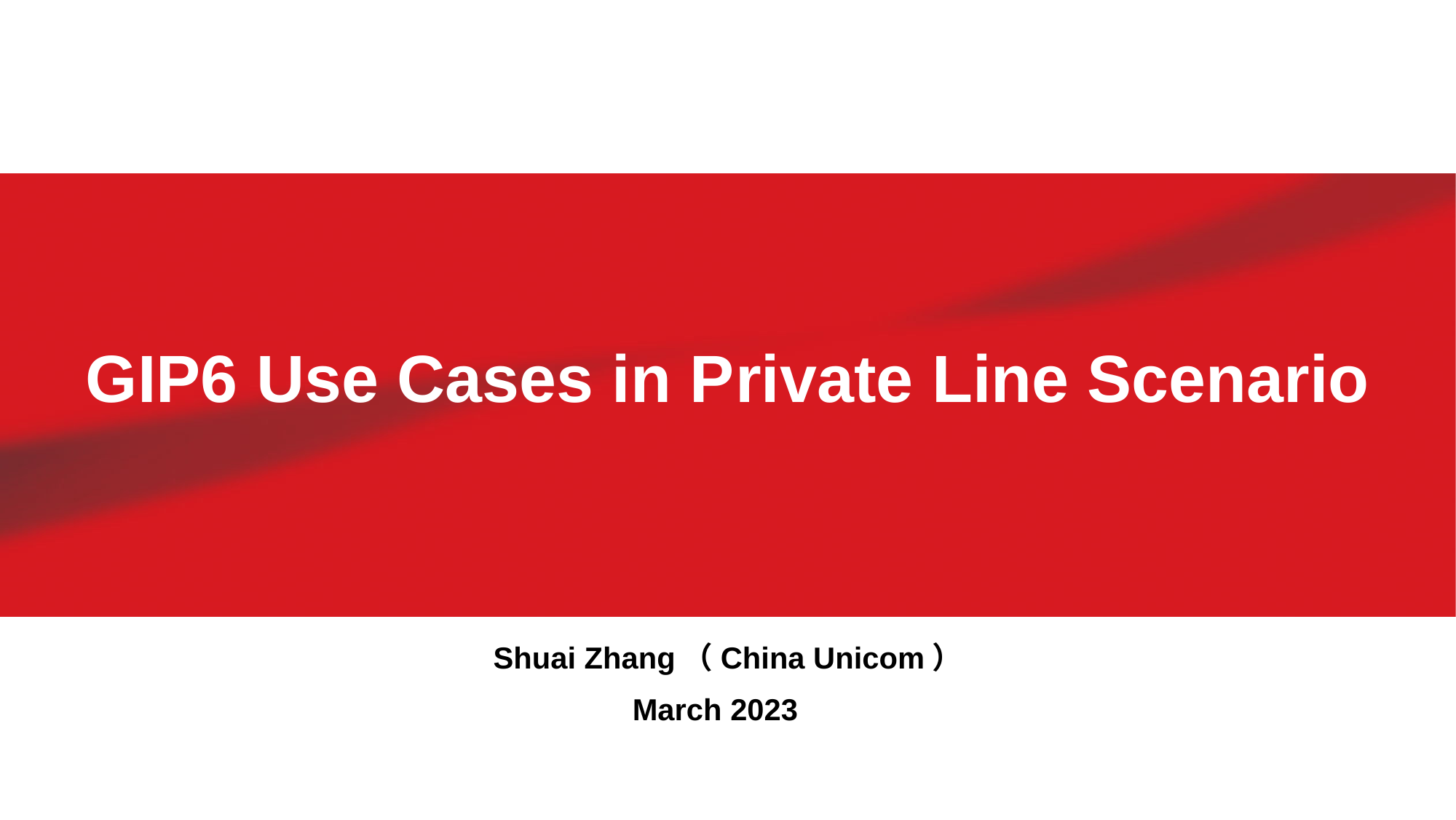

# GIP6 Use Cases in Private Line Scenario
Shuai Zhang（China Unicom）
                March 2023网络研究部